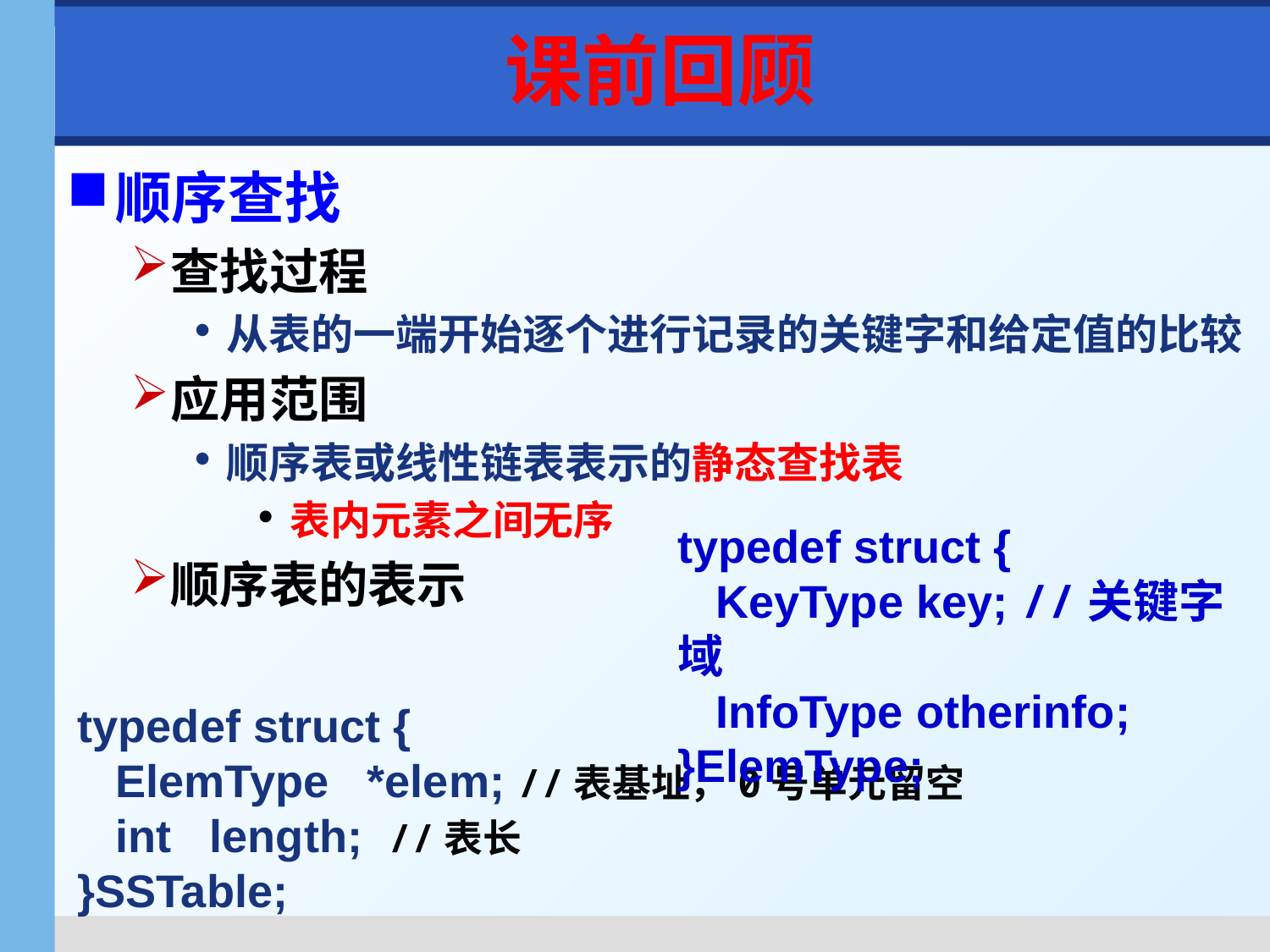

课前回顾
顺序查找
查找过程
从表的一端开始逐个进行记录的关键字和给定值的比较
应用范围
顺序表或线性链表表示的静态查找表
表内元素之间无序
顺序表的表示

typedef struct {
   KeyType key; //关键字域
   InfoType otherinfo;
}ElemType;
typedef struct {
   ElemType   *elem; //表基址，0号单元留空
   int   length;  //表长
}SSTable;